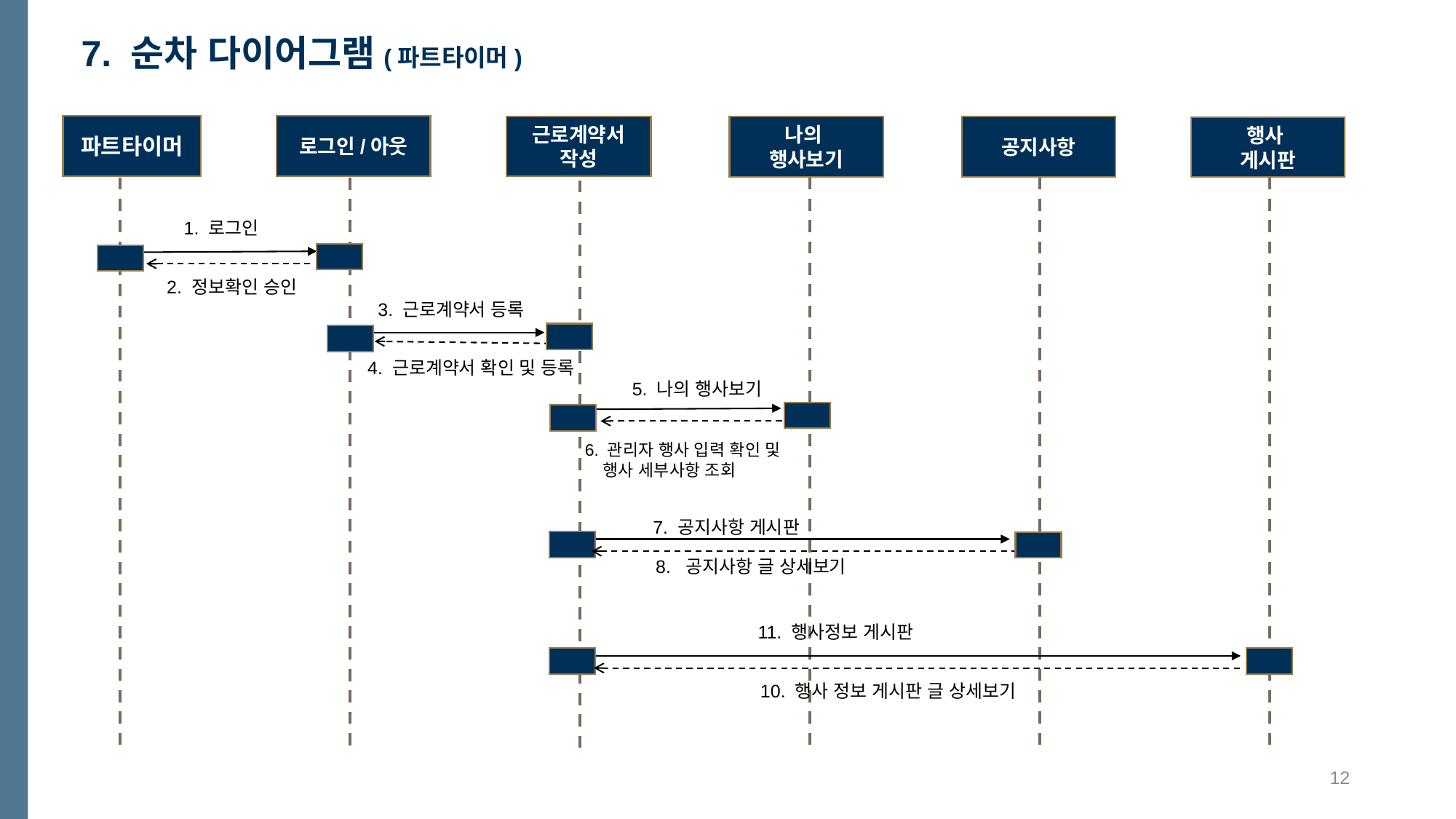

7. 순차 다이어그램(파트타이머)
로그인/아웃
파트타이머
근로계약서
작성
나의
행사보기
공지사항
행사
게시판
1. 로그인

2. 정보확인 승인
3. 근로계약서 등록

4. 근로계약서 확인 및 등록
5. 나의 행사보기

6. 관리자 행사 입력 확인 및
   행사 세부사항 조회
7. 공지사항 게시판

8.  공지사항 글 상세보기

11. 행사정보 게시판

10. 행사 정보 게시판 글 상세보기
12